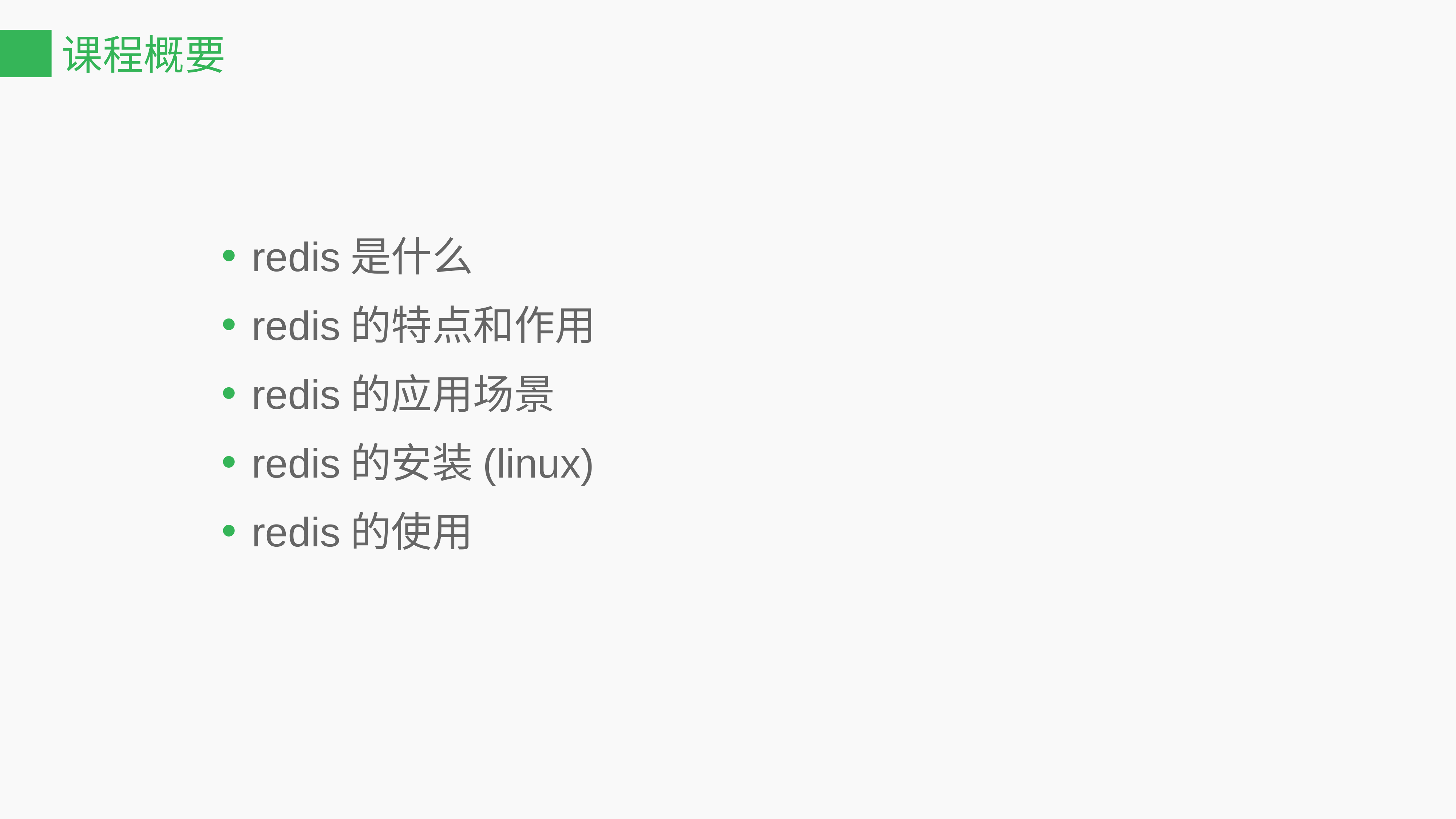

# 课程概要
redis是什么
redis的特点和作用
redis的应用场景
redis的安装(linux)
redis的使用